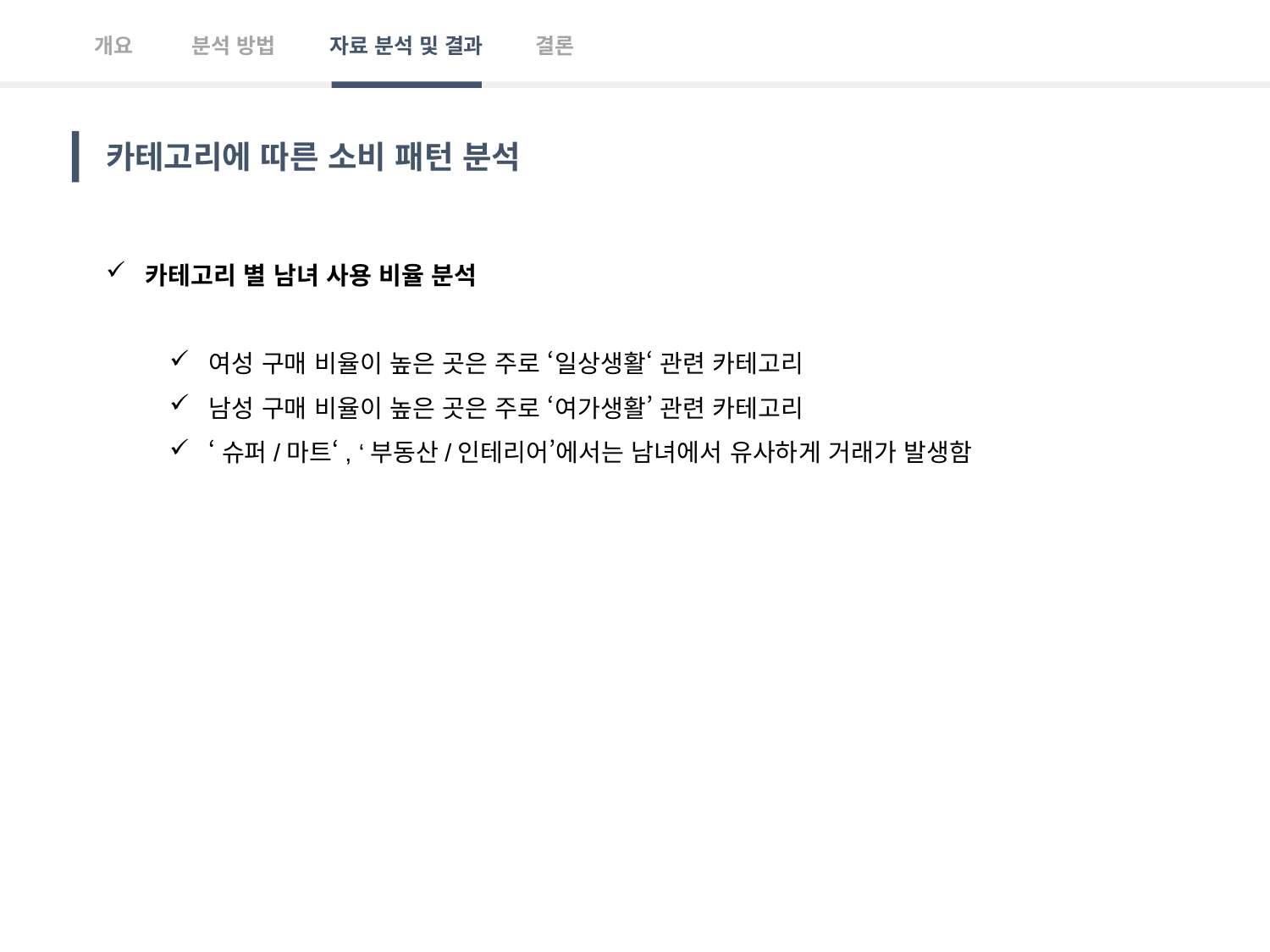

개요
분석 방법
자료 분석 및 결과
결론

카테고리에 따른 소비 패턴 분석

카테고리 별 남녀 사용 비율 분석

여성 구매 비율이 높은 곳은 주로 ‘일상생활‘ 관련 카테고리
남성 구매 비율이 높은 곳은 주로 ‘여가생활’ 관련 카테고리
‘슈퍼/마트‘, ‘부동산/인테리어’에서는 남녀에서 유사하게 거래가 발생함